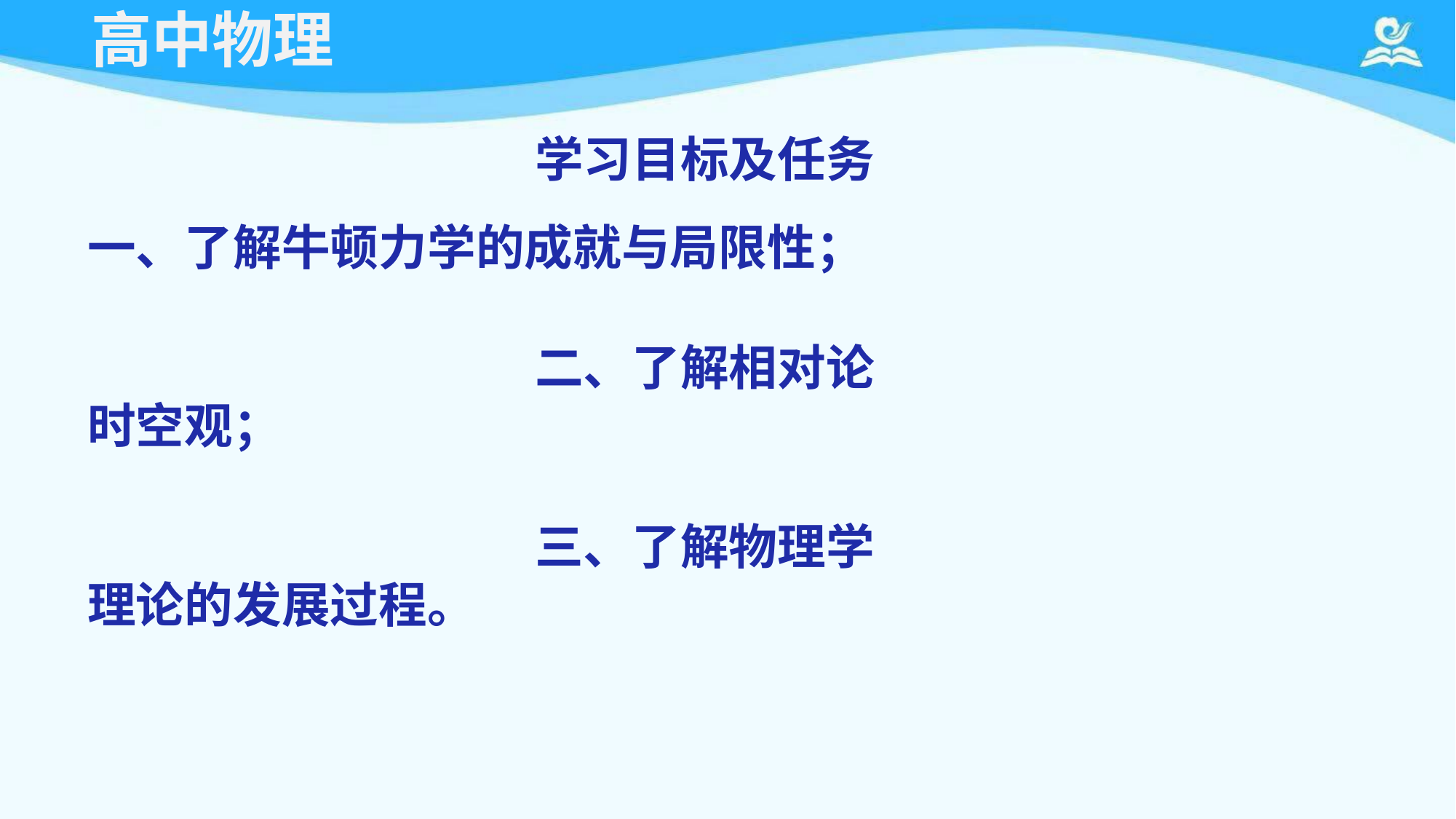

# 高中物理
学习目标及任务 一、了解牛顿力学的成就与局限性；

二、了解相对论时空观；

三、了解物理学理论的发展过程。